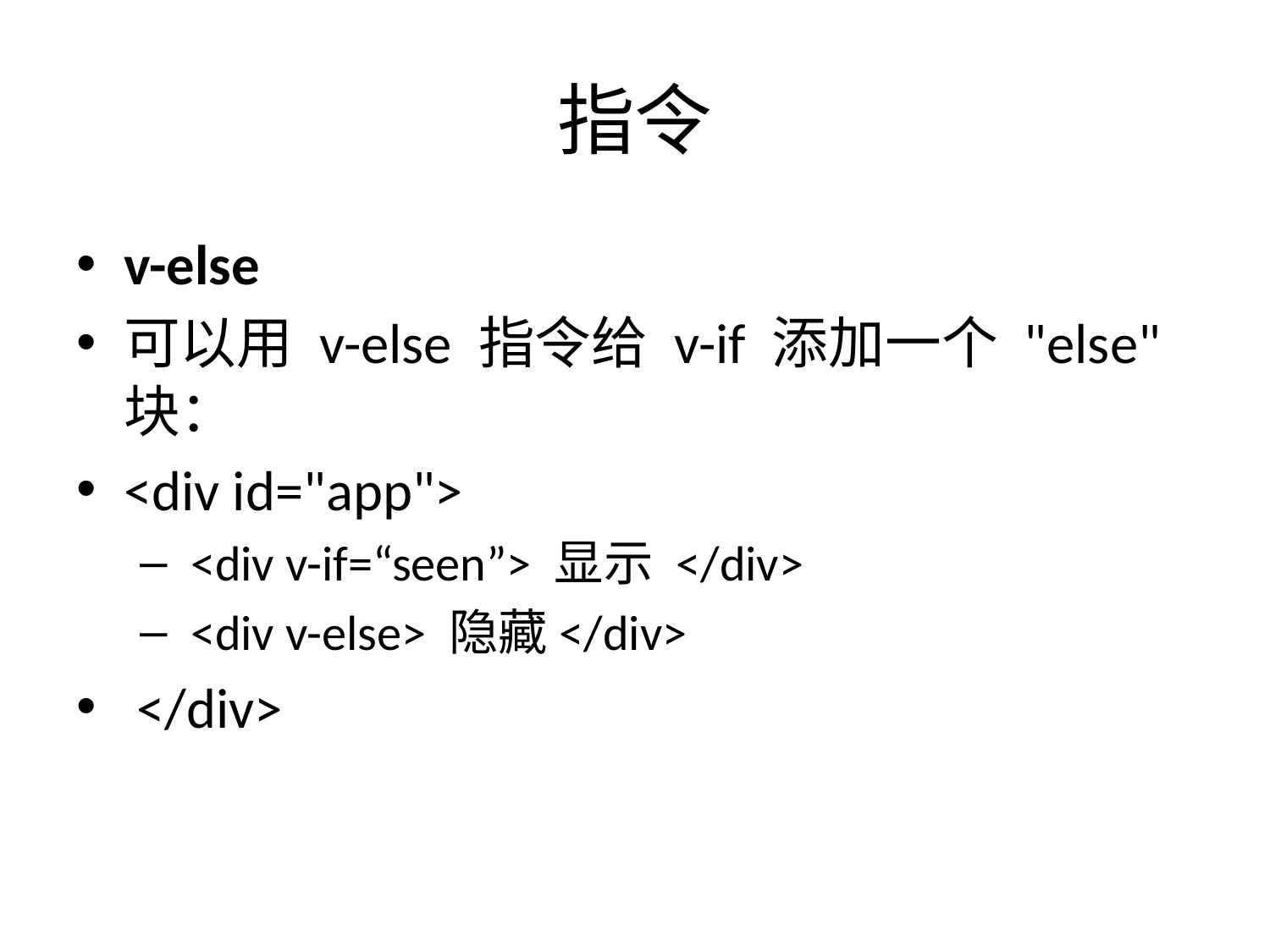

# 指令
v-else
可以用 v-else 指令给 v-if 添加一个 "else" 块：
<div id="app">
 <div v-if=“seen”> 显示 </div>
 <div v-else> 隐藏</div>
 </div>